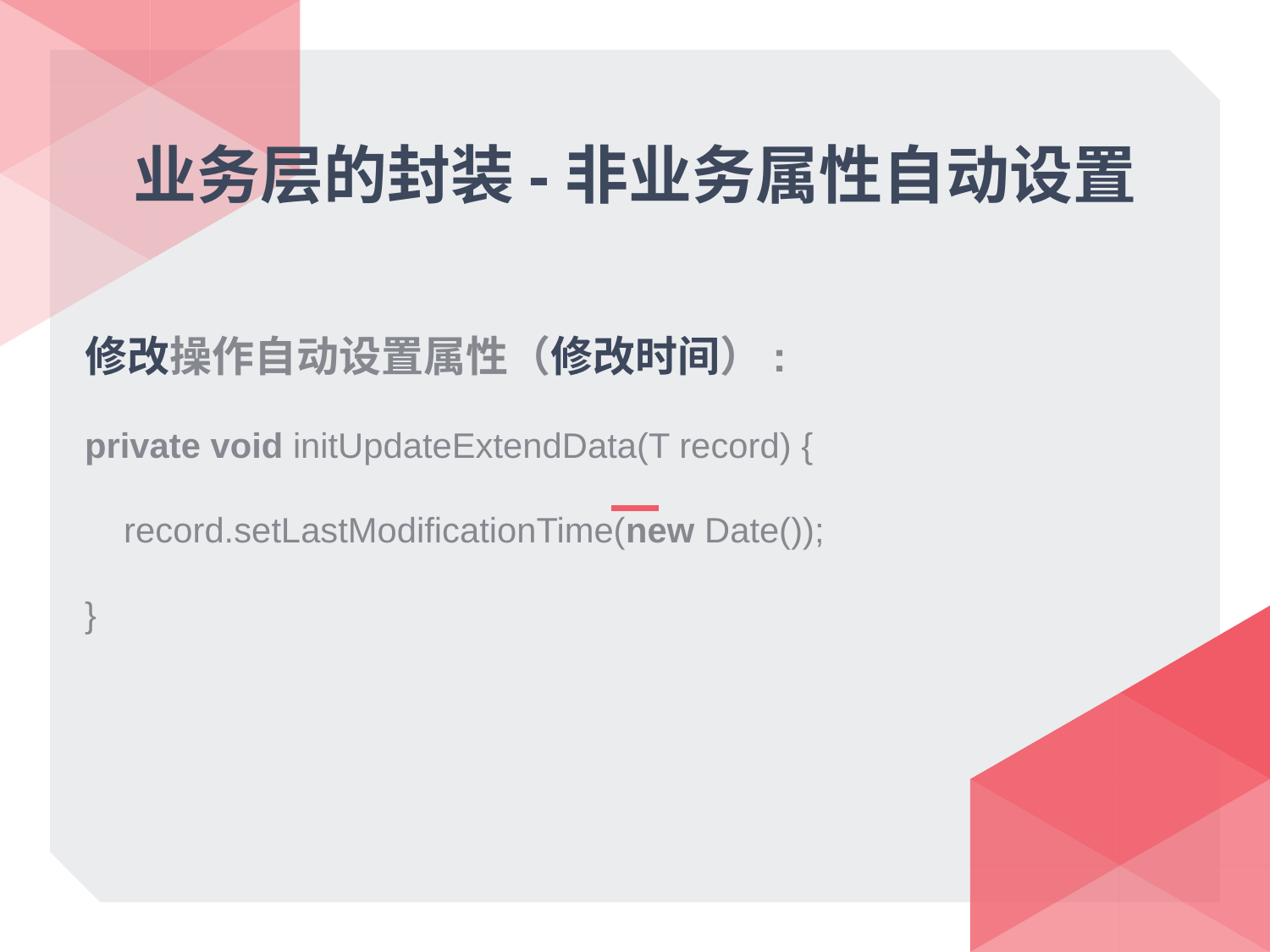

# 业务层的封装-非业务属性自动设置
修改操作自动设置属性（修改时间）:
private void initUpdateExtendData(T record) {
    record.setLastModificationTime(new Date());
}